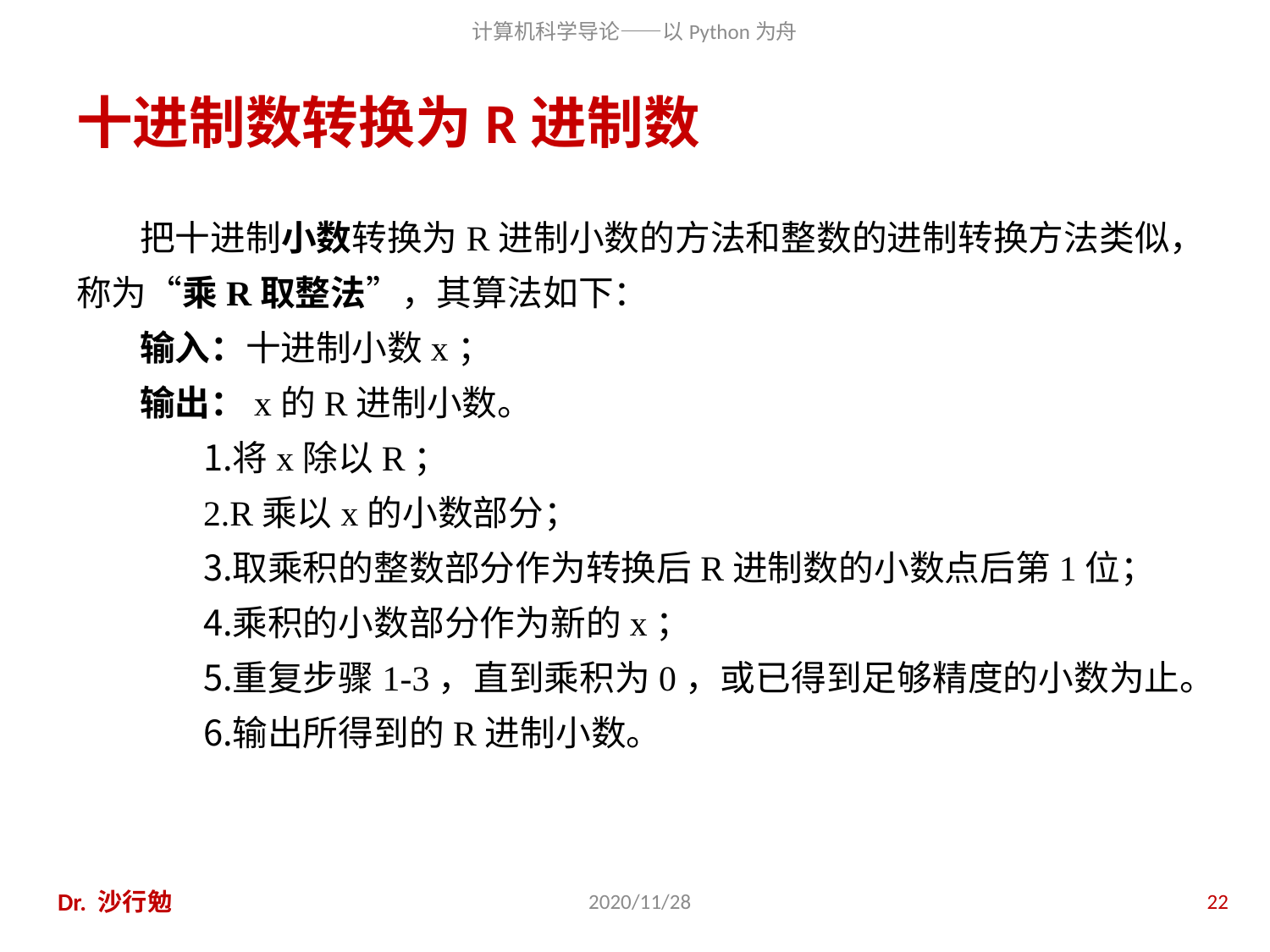

# 十进制数转换为R进制数
把十进制小数转换为R进制小数的方法和整数的进制转换方法类似，称为“乘R取整法”，其算法如下：
输入：十进制小数x；
输出：x的R进制小数。
将x除以R；
R乘以x的小数部分；
取乘积的整数部分作为转换后R进制数的小数点后第1位；
乘积的小数部分作为新的x；
重复步骤1-3，直到乘积为0，或已得到足够精度的小数为止。
输出所得到的R进制小数。

Dr. 沙行勉
2020/11/28
22